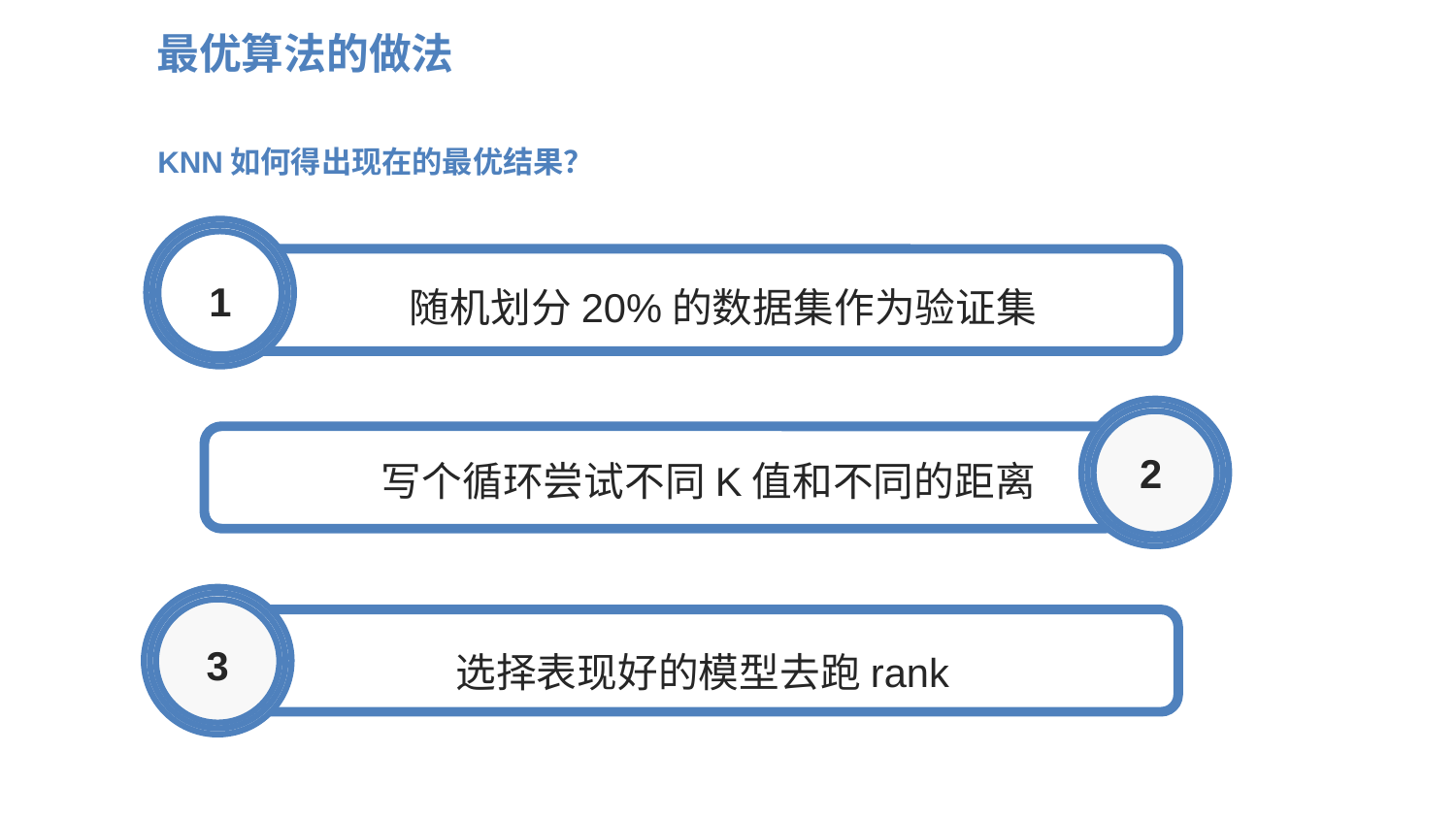

最优算法的做法
KNN如何得出现在的最优结果？

随机划分20%的数据集作为验证集
1

写个循环尝试不同K值和不同的距离
 2

选择表现好的模型去跑rank
3